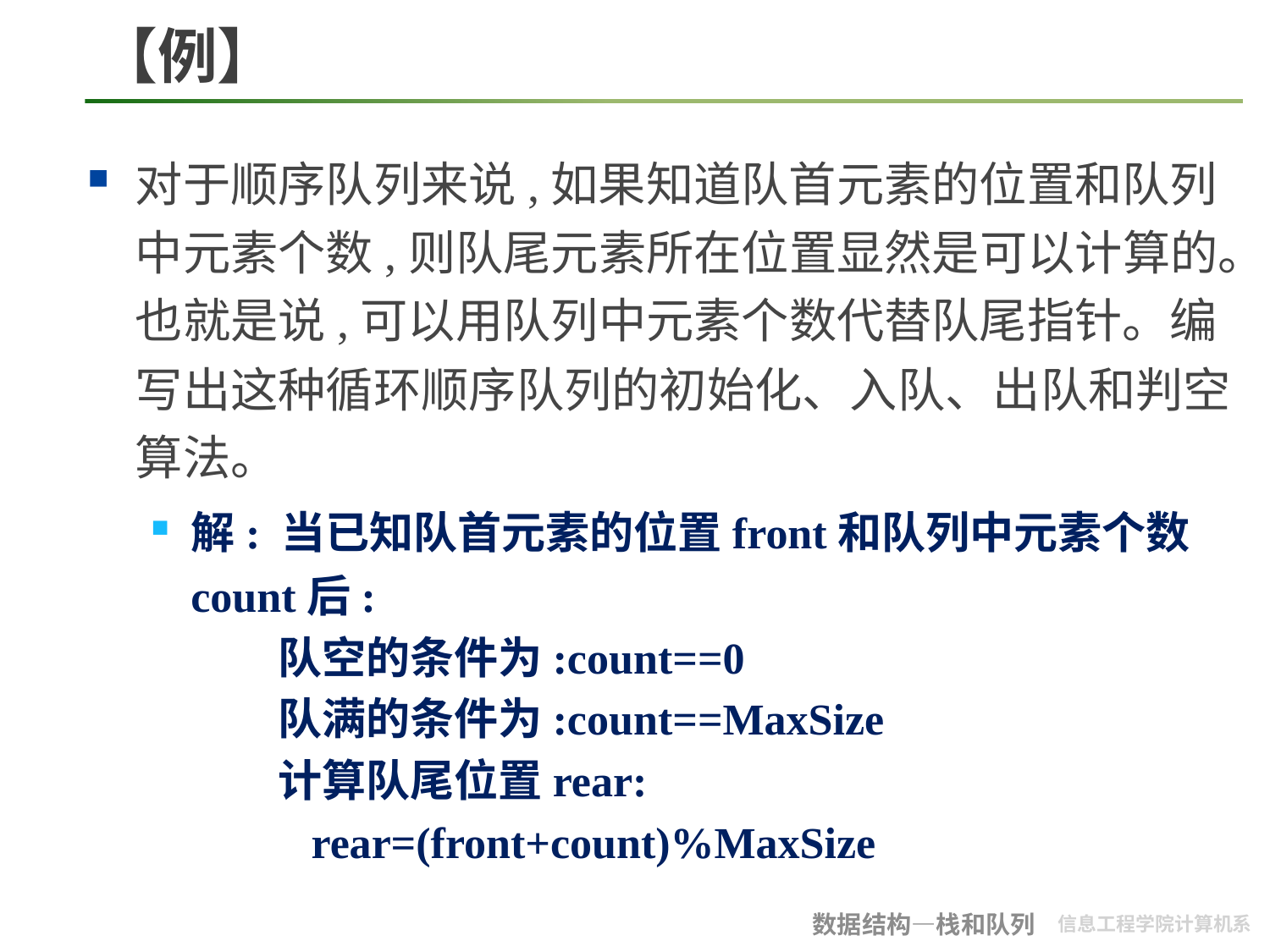

# 【例】
对于顺序队列来说,如果知道队首元素的位置和队列中元素个数,则队尾元素所在位置显然是可以计算的。也就是说,可以用队列中元素个数代替队尾指针。编写出这种循环顺序队列的初始化、入队、出队和判空算法。
解: 当已知队首元素的位置front和队列中元素个数count后:
	队空的条件为:count==0
	队满的条件为:count==MaxSize
	计算队尾位置rear:
	   rear=(front+count)%MaxSize